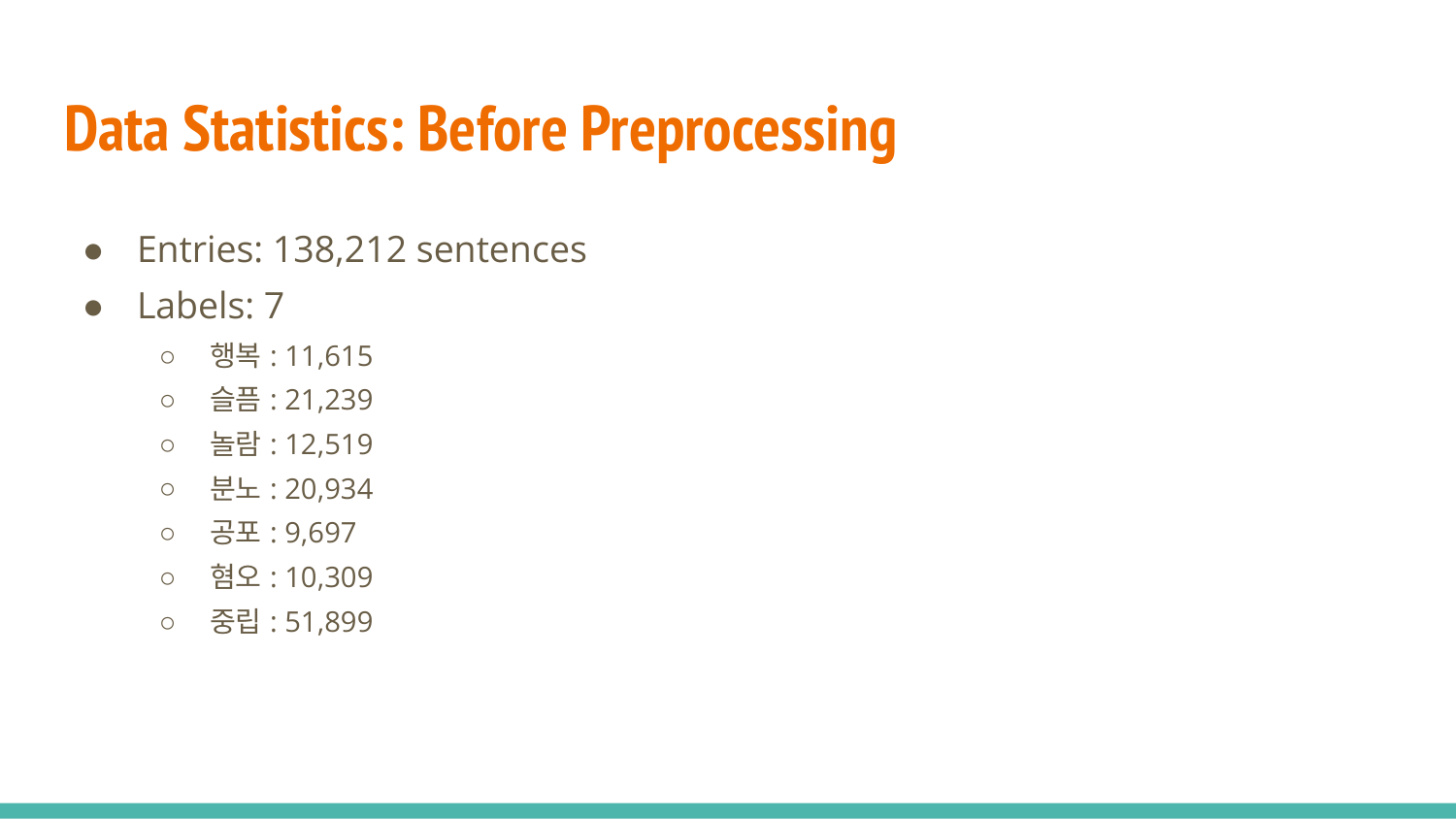

# Data Statistics: Before Preprocessing
Entries: 138,212 sentences
Labels: 7
행복: 11,615
슬픔: 21,239
놀람: 12,519
분노: 20,934
공포: 9,697
혐오: 10,309
중립: 51,899